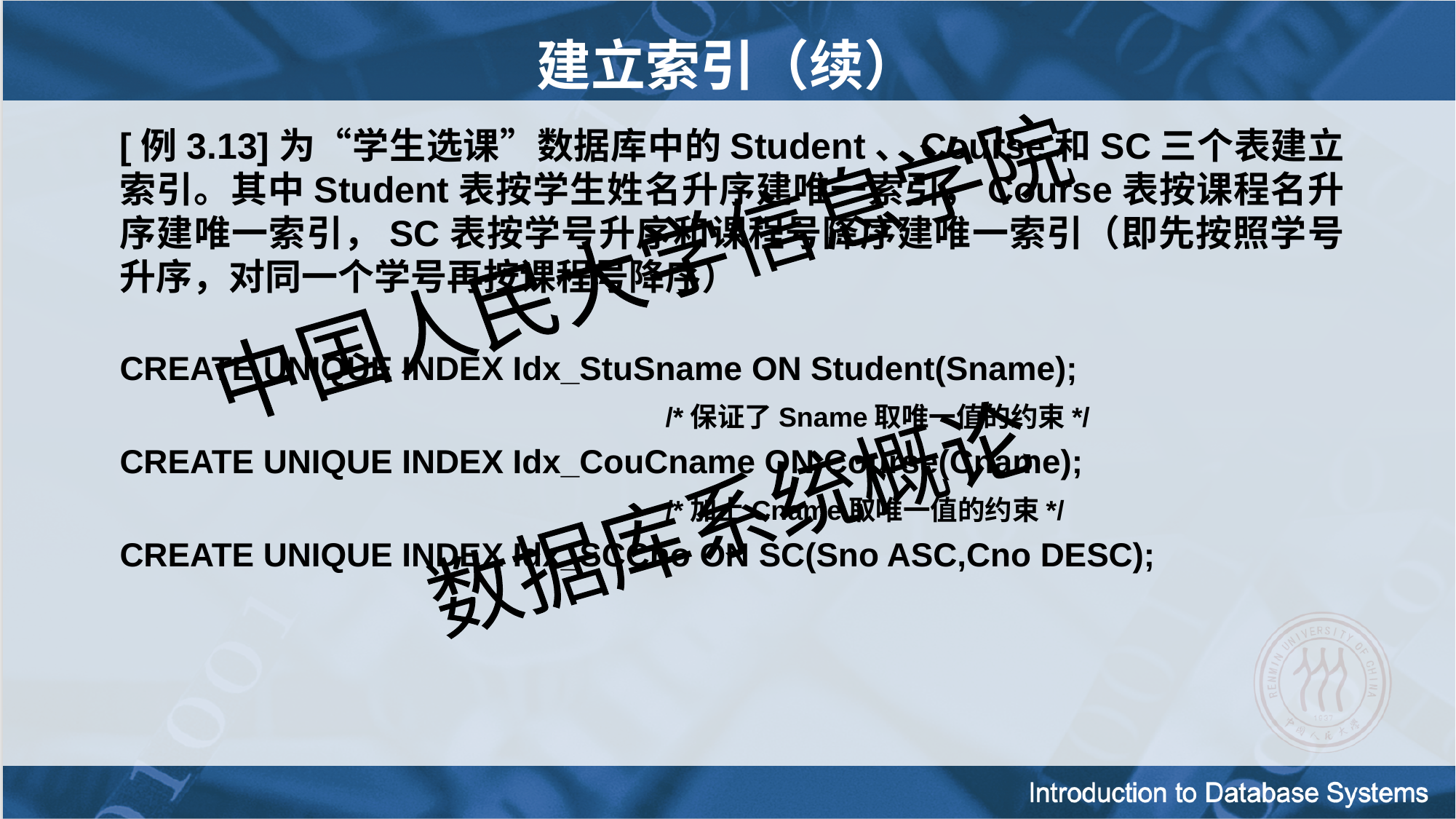

建立索引（续）
[例3.13]为“学生选课”数据库中的Student、Course和SC三个表建立索引。其中Student表按学生姓名升序建唯一索引，Course表按课程名升序建唯一索引，SC表按学号升序和课程号降序建唯一索引（即先按照学号升序，对同一个学号再按课程号降序）

CREATE UNIQUE INDEX Idx_StuSname ON Student(Sname);
 					/*保证了Sname取唯一值的约束*/
CREATE UNIQUE INDEX Idx_CouCname ON Course(Cname);
			  		/*加上Cname取唯一值的约束*/
CREATE UNIQUE INDEX Idx_SCCno ON SC(Sno ASC,Cno DESC);